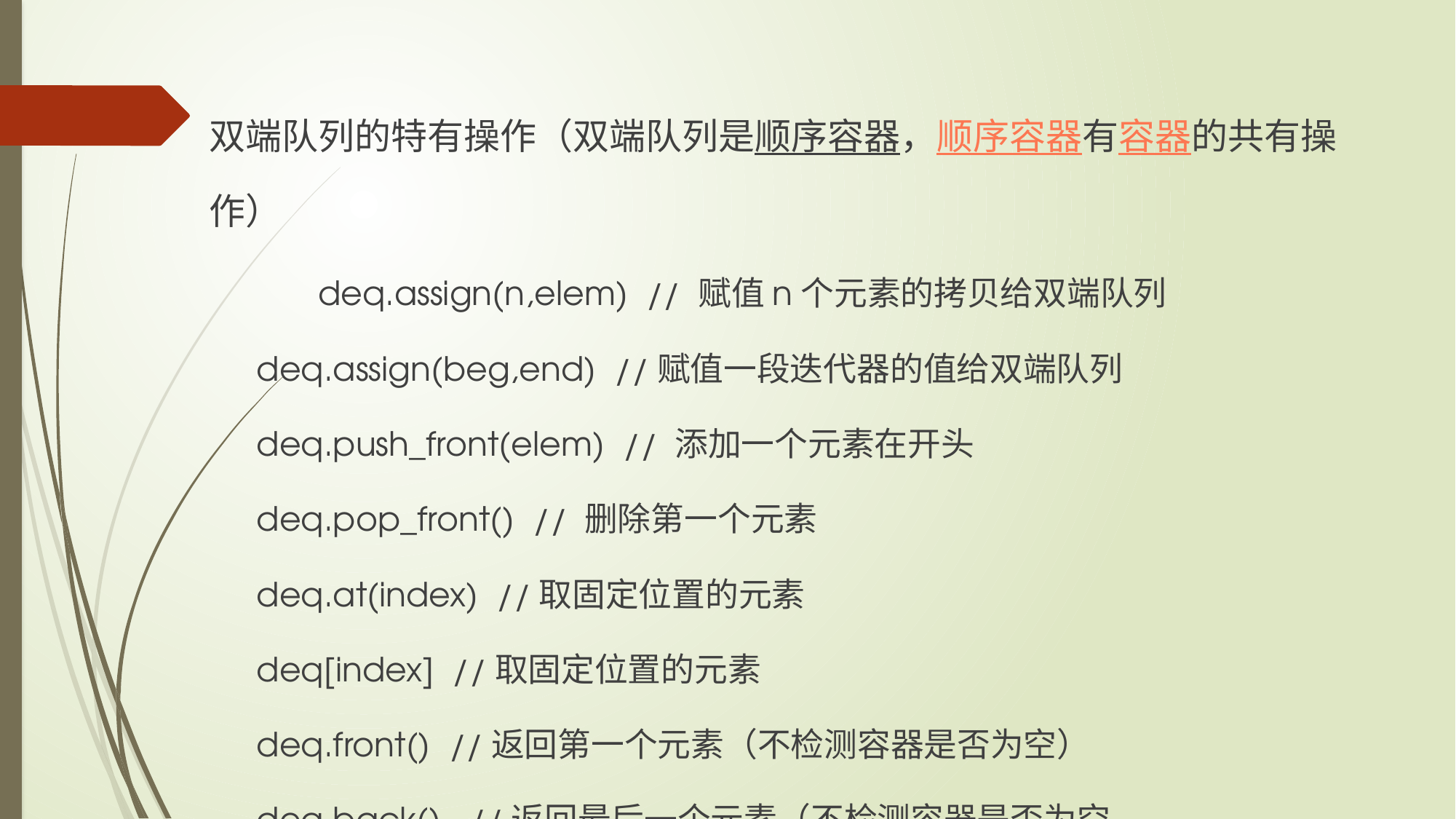

双端队列的特有操作（双端队列是顺序容器，顺序容器有容器的共有操作）
 	deq.assign(n,elem)  // 赋值n个元素的拷贝给双端队列
deq.assign(beg,end)  //赋值一段迭代器的值给双端队列
deq.push_front(elem)  // 添加一个元素在开头
deq.pop_front()  // 删除第一个元素
deq.at(index)  //取固定位置的元素
deq[index]  //取固定位置的元素
deq.front()  //返回第一个元素（不检测容器是否为空）
deq.back()   //返回最后一个元素（不检测容器是否为空